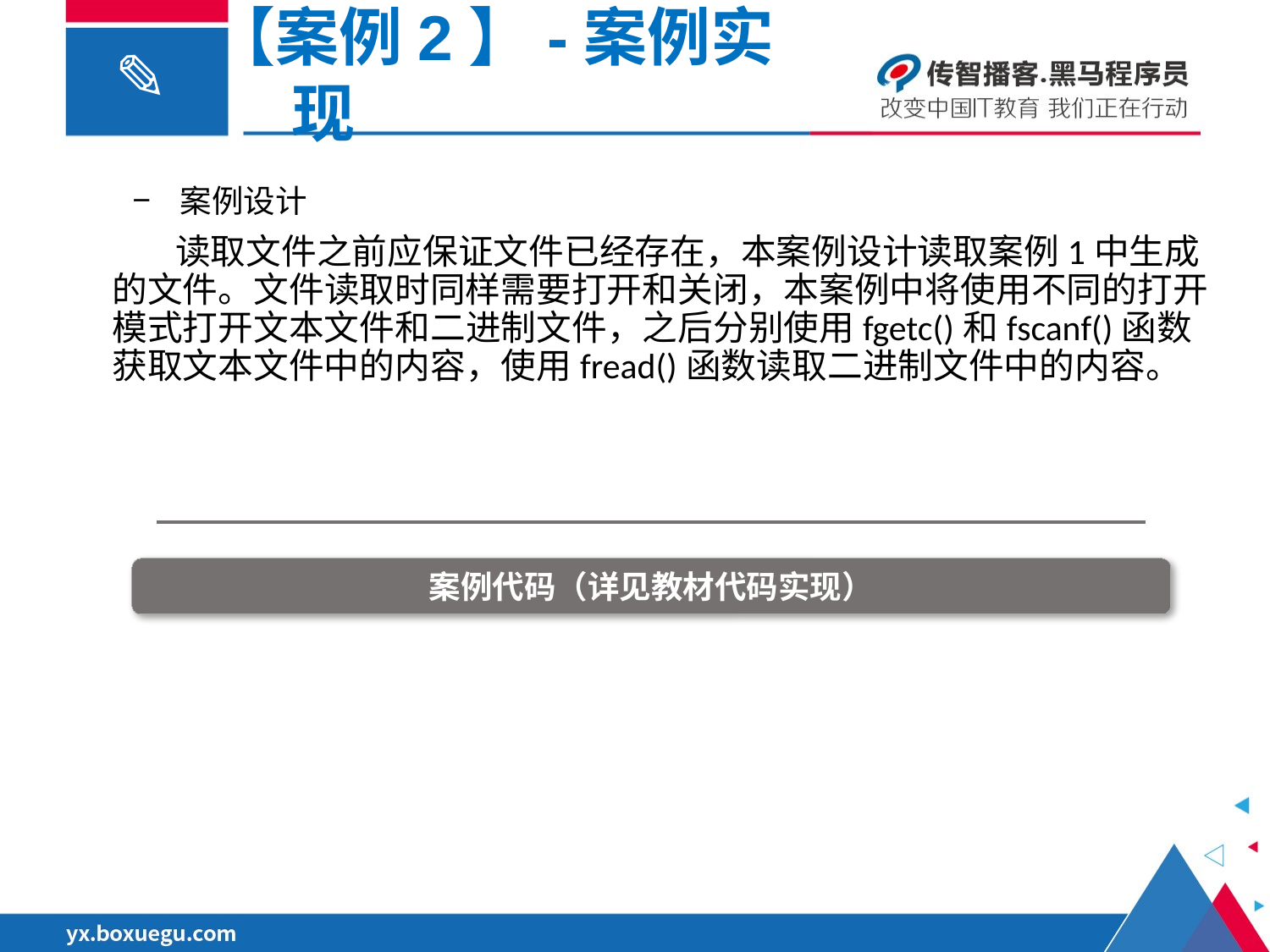

【案例2】-案例实现
案例设计
       读取文件之前应保证文件已经存在，本案例设计读取案例1中生成的文件。文件读取时同样需要打开和关闭，本案例中将使用不同的打开模式打开文本文件和二进制文件，之后分别使用fgetc()和fscanf()函数获取文本文件中的内容，使用fread()函数读取二进制文件中的内容。
案例代码（详见教材代码实现）